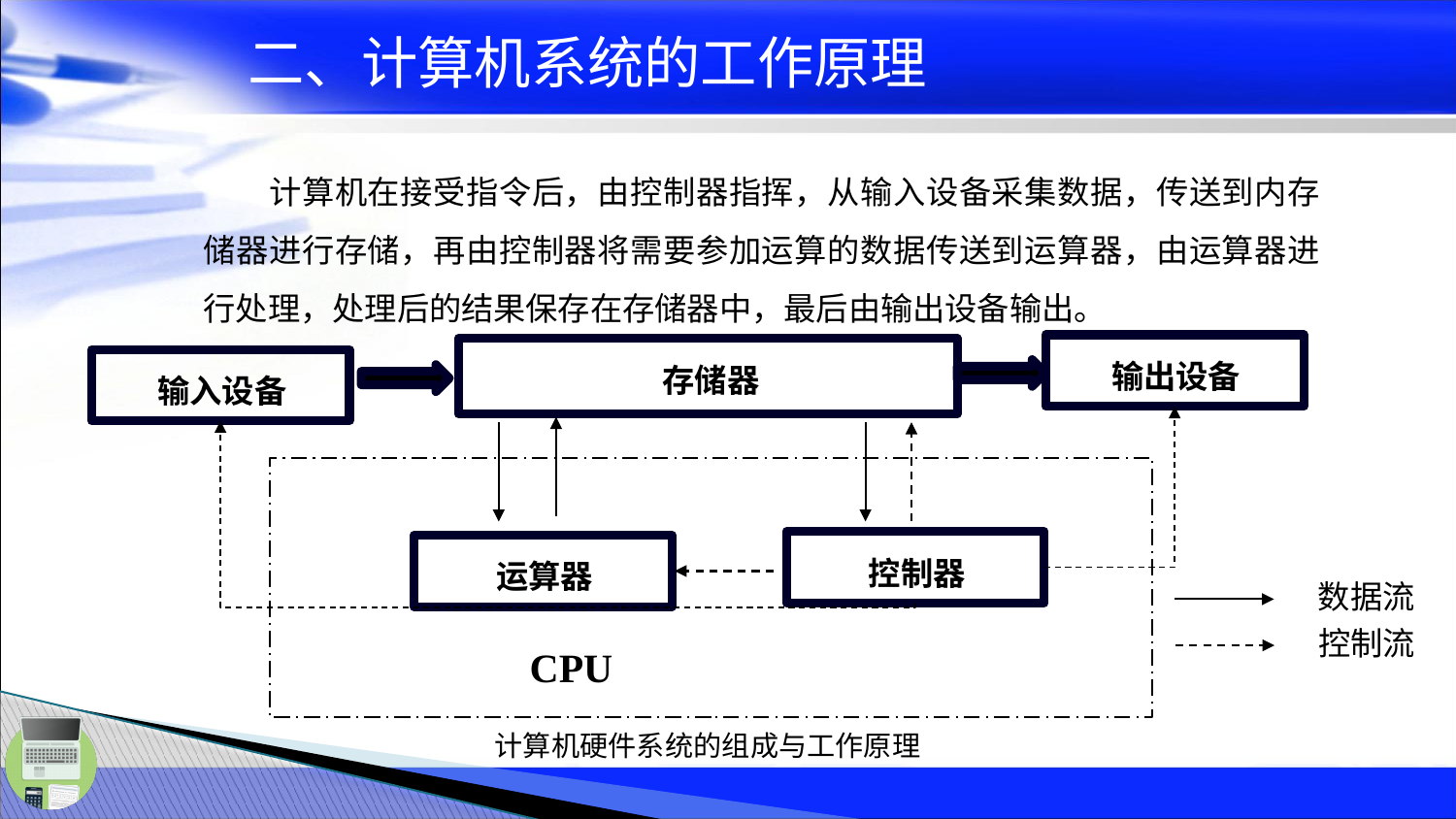

二、计算机系统的工作原理
　　计算机在接受指令后，由控制器指挥，从输入设备采集数据，传送到内存储器进行存储，再由控制器将需要参加运算的数据传送到运算器，由运算器进行处理，处理后的结果保存在存储器中，最后由输出设备输出。

输出设备

存储器

输入设备

控制器

运算器
数据流
控制流
CPU

计算机硬件系统的组成与工作原理